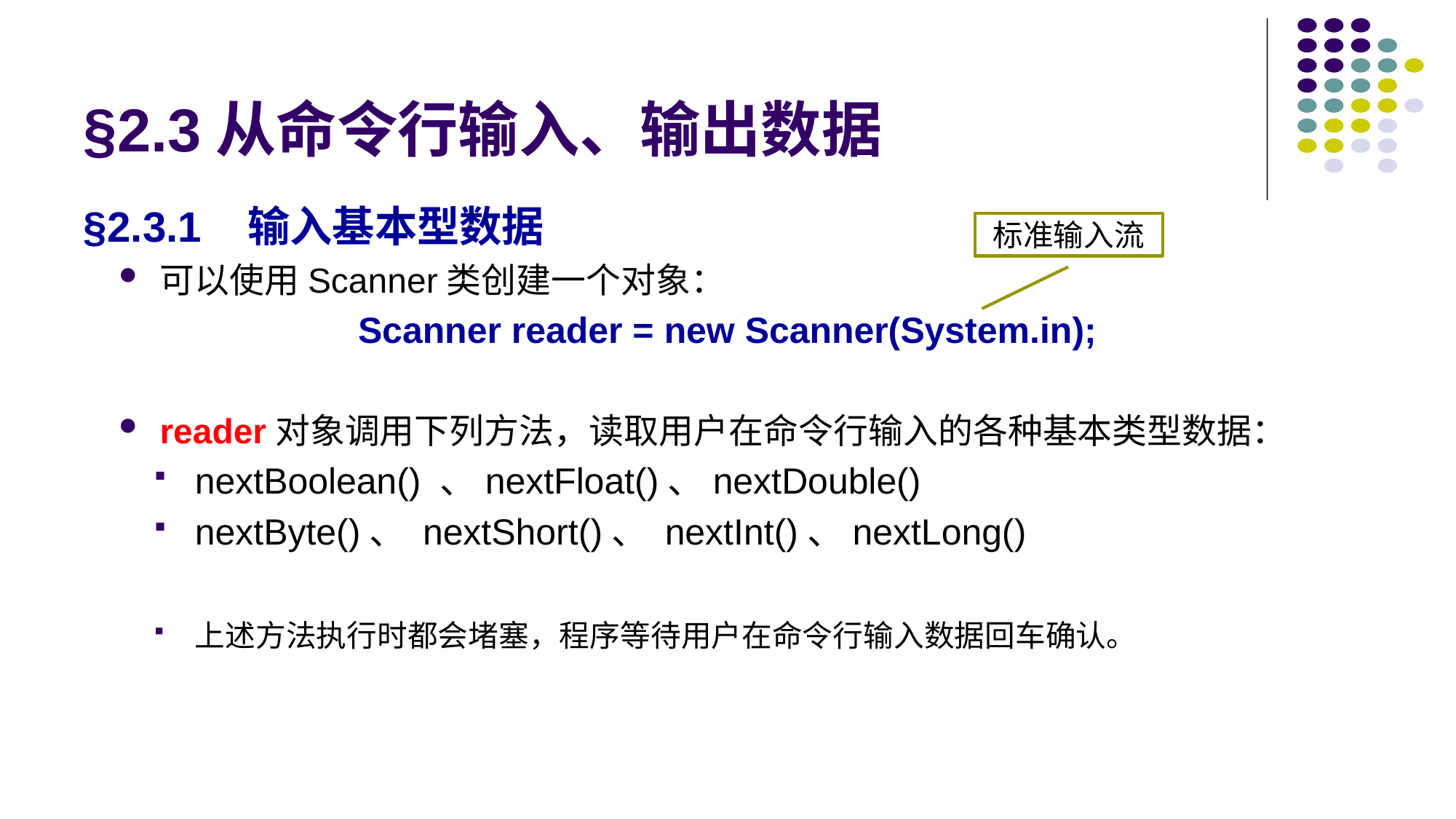

# §2.3从命令行输入、输出数据
§2.3.1   输入基本型数据
可以使用Scanner类创建一个对象：
Scanner reader = new Scanner(System.in);

reader对象调用下列方法，读取用户在命令行输入的各种基本类型数据：
nextBoolean() 、nextFloat()、nextDouble()
nextByte()、 nextShort()、 nextInt()、nextLong()

上述方法执行时都会堵塞，程序等待用户在命令行输入数据回车确认。
标准输入流
4